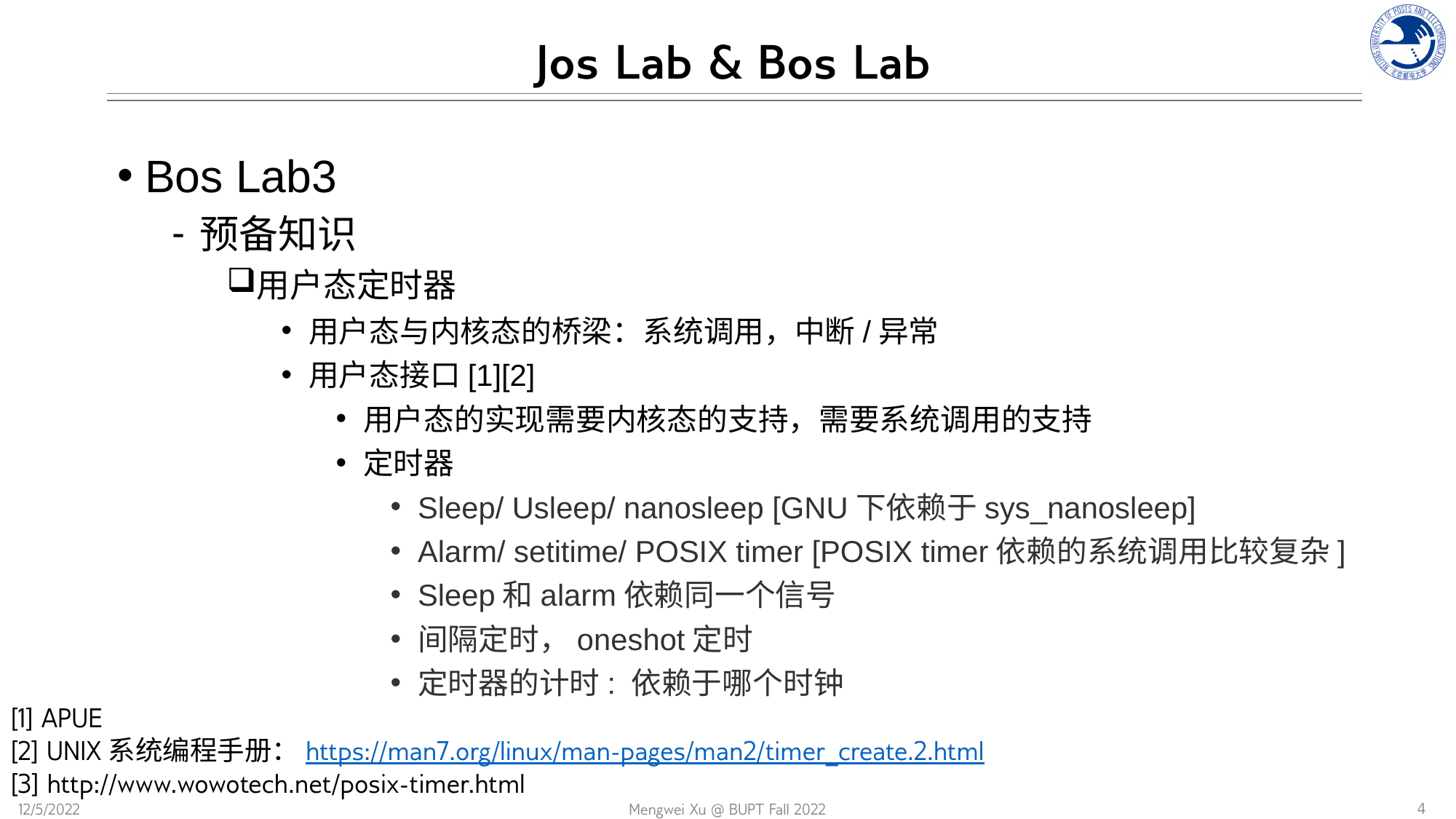

Jos Lab & Bos Lab
Bos Lab3
预备知识
用户态定时器
用户态与内核态的桥梁：系统调用，中断/异常
用户态接口[1][2]
用户态的实现需要内核态的支持，需要系统调用的支持
定时器
Sleep/ Usleep/ nanosleep [GNU下依赖于sys_nanosleep]
Alarm/ setitime/ POSIX timer [POSIX timer依赖的系统调用比较复杂]
Sleep和alarm依赖同一个信号
间隔定时，oneshot定时
定时器的计时: 依赖于哪个时钟

[1] APUE
[2] UNIX系统编程手册：https://man7.org/linux/man-pages/man2/timer_create.2.html
[3] http://www.wowotech.net/posix-timer.html
4
Mengwei Xu @ BUPT Fall 2022
12/5/2022